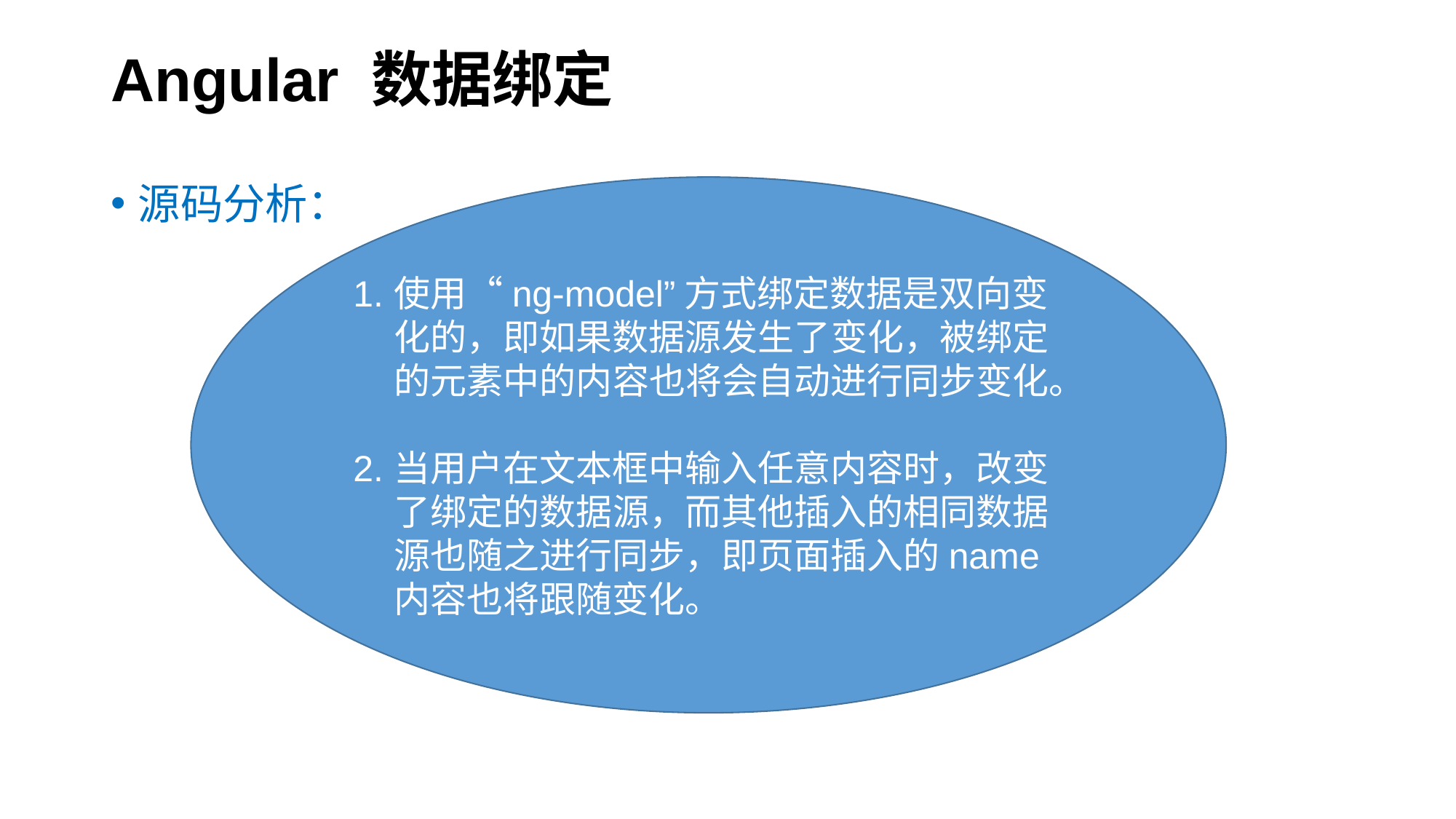

# Angular 数据绑定
源码分析：

使用“ng-model”方式绑定数据是双向变化的，即如果数据源发生了变化，被绑定的元素中的内容也将会自动进行同步变化。

当用户在文本框中输入任意内容时，改变了绑定的数据源，而其他插入的相同数据源也随之进行同步，即页面插入的name内容也将跟随变化。